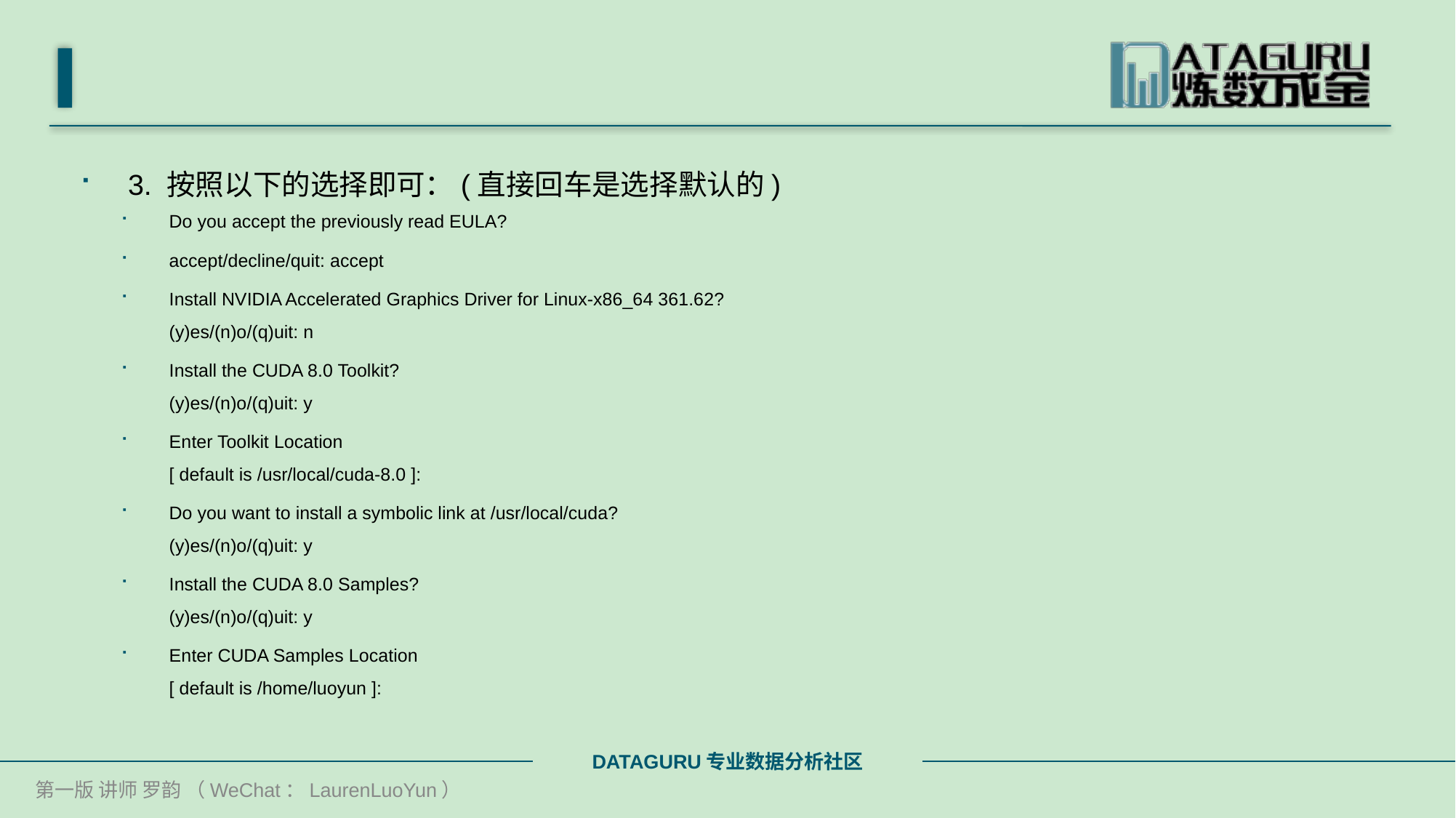

#
3. 按照以下的选择即可：(直接回车是选择默认的)
Do you accept the previously read EULA?
accept/decline/quit: accept
Install NVIDIA Accelerated Graphics Driver for Linux-x86_64 361.62?
(y)es/(n)o/(q)uit: n
Install the CUDA 8.0 Toolkit?
(y)es/(n)o/(q)uit: y
Enter Toolkit Location
[ default is /usr/local/cuda-8.0 ]:
Do you want to install a symbolic link at /usr/local/cuda?
(y)es/(n)o/(q)uit: y
Install the CUDA 8.0 Samples?
(y)es/(n)o/(q)uit: y
Enter CUDA Samples Location
[ default is /home/luoyun ]: